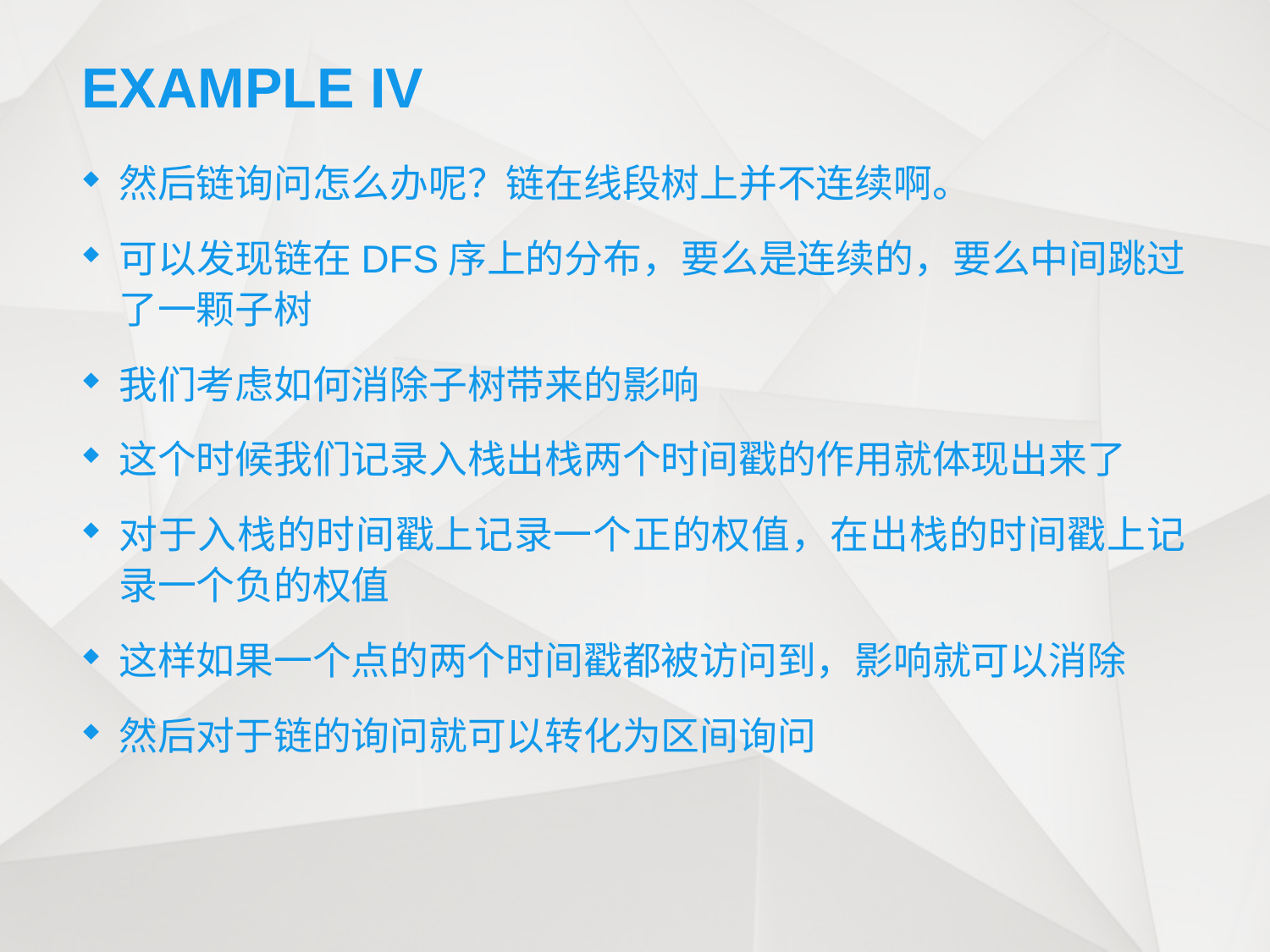

# EXAMPLE IV
然后链询问怎么办呢？链在线段树上并不连续啊。
可以发现链在DFS序上的分布，要么是连续的，要么中间跳过了一颗子树
我们考虑如何消除子树带来的影响
这个时候我们记录入栈出栈两个时间戳的作用就体现出来了
对于入栈的时间戳上记录一个正的权值，在出栈的时间戳上记录一个负的权值
这样如果一个点的两个时间戳都被访问到，影响就可以消除
然后对于链的询问就可以转化为区间询问